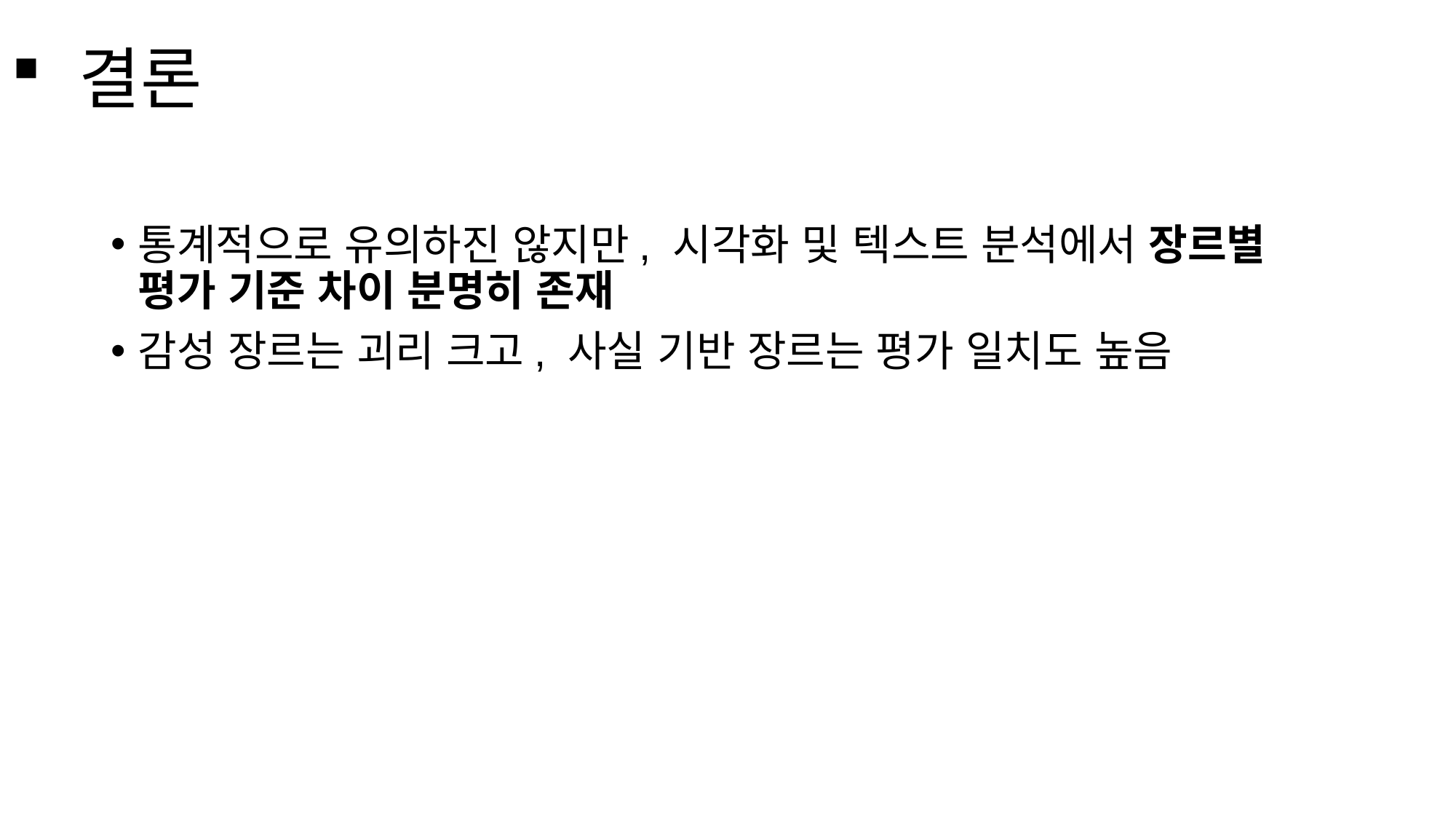

# 결론
통계적으로 유의하진 않지만, 시각화 및 텍스트 분석에서 장르별 평가 기준 차이 분명히 존재
감성 장르는 괴리 크고, 사실 기반 장르는 평가 일치도 높음